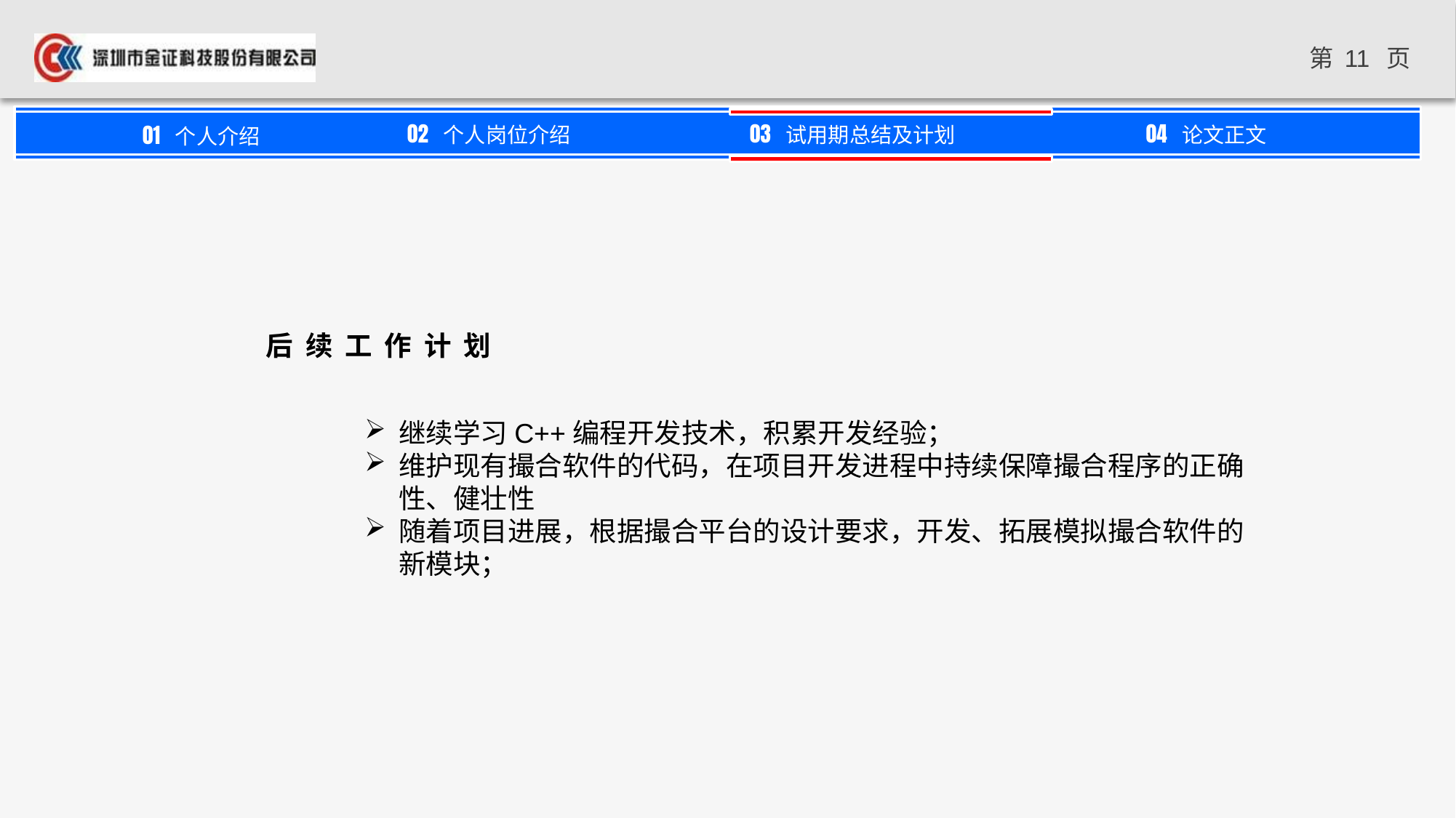

后  续  工  作  计  划
继续学习C++编程开发技术，积累开发经验；
维护现有撮合软件的代码，在项目开发进程中持续保障撮合程序的正确性、健壮性
随着项目进展，根据撮合平台的设计要求，开发、拓展模拟撮合软件的新模块；